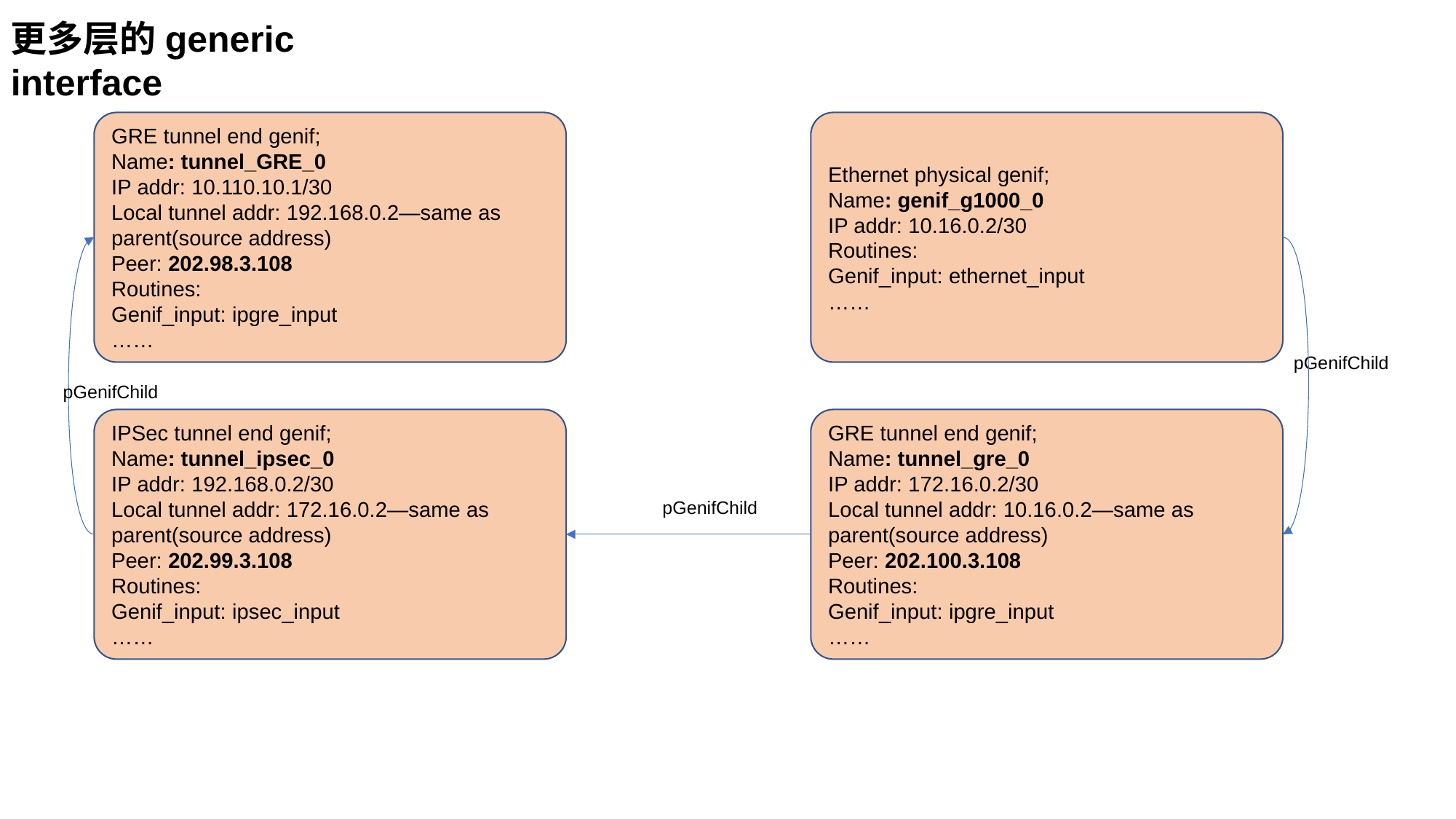

更多层的generic interface
GRE tunnel end genif;
Name: tunnel_GRE_0
IP addr: 10.110.10.1/30
Local tunnel addr: 192.168.0.2—same as parent(source address)
Peer: 202.98.3.108
Routines:
Genif_input: ipgre_input
……
Ethernet physical genif;
Name: genif_g1000_0
IP addr: 10.16.0.2/30
Routines:
Genif_input: ethernet_input
……
pGenifChild
pGenifChild
IPSec tunnel end genif;
Name: tunnel_ipsec_0
IP addr: 192.168.0.2/30
Local tunnel addr: 172.16.0.2—same as parent(source address)
Peer: 202.99.3.108
Routines:
Genif_input: ipsec_input
……
GRE tunnel end genif;
Name: tunnel_gre_0
IP addr: 172.16.0.2/30
Local tunnel addr: 10.16.0.2—same as parent(source address)
Peer: 202.100.3.108
Routines:
Genif_input: ipgre_input
……
pGenifChild